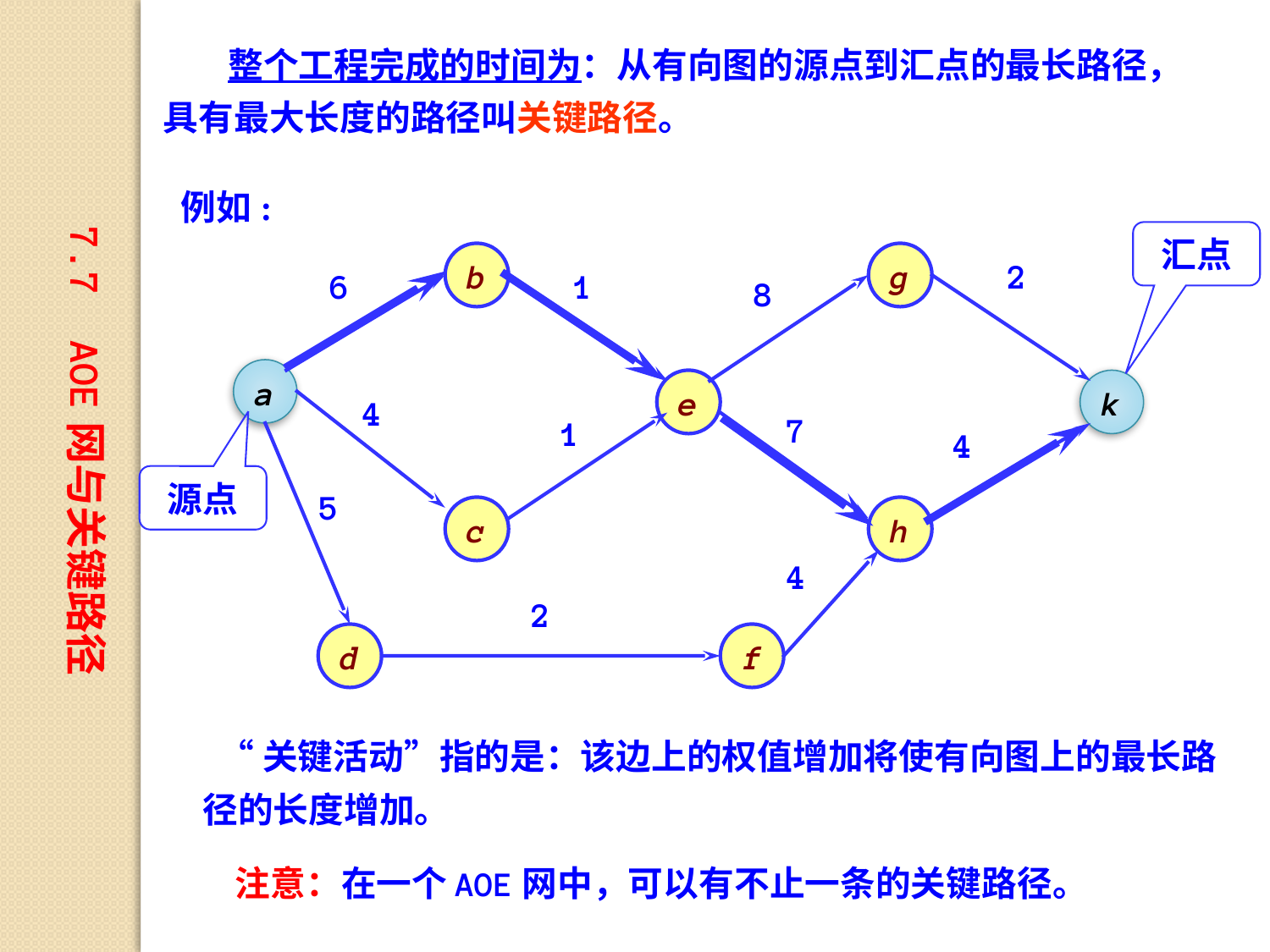

整个工程完成的时间为：从有向图的源点到汇点的最长路径，具有最大长度的路径叫关键路径。
例如:
7.7  AOE网与关键路径
汇点
b
g
2
6
1
8

a
e
k
4

7
1

4

源点
5
c
h
4

2
d
f

  “关键活动”指的是：该边上的权值增加将使有向图上的最长路径的长度增加。
   注意：在一个AOE网中，可以有不止一条的关键路径。